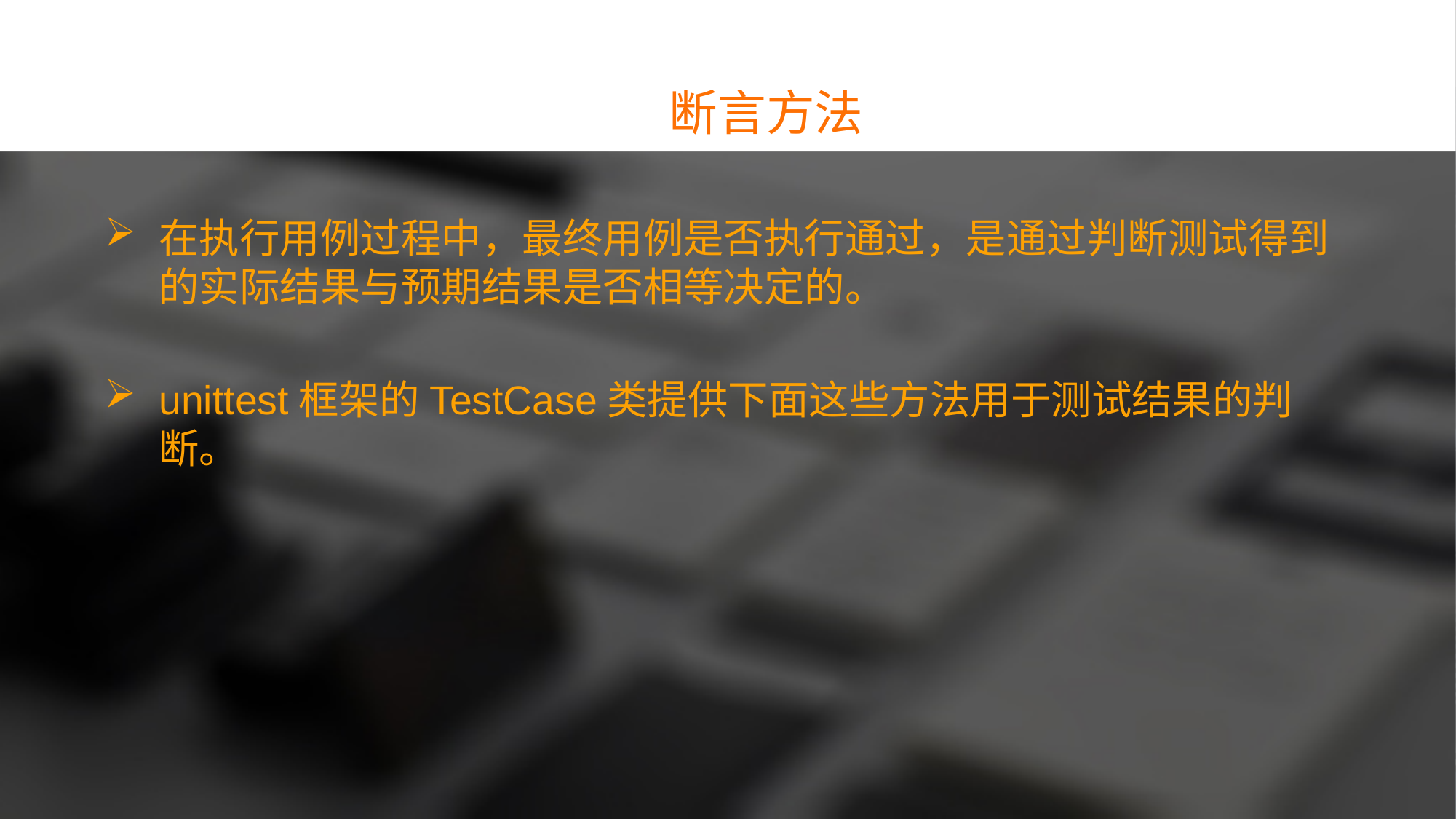

断言方法
在执行用例过程中，最终用例是否执行通过，是通过判断测试得到的实际结果与预期结果是否相等决定的。

unittest框架的TestCase类提供下面这些方法用于测试结果的判断。